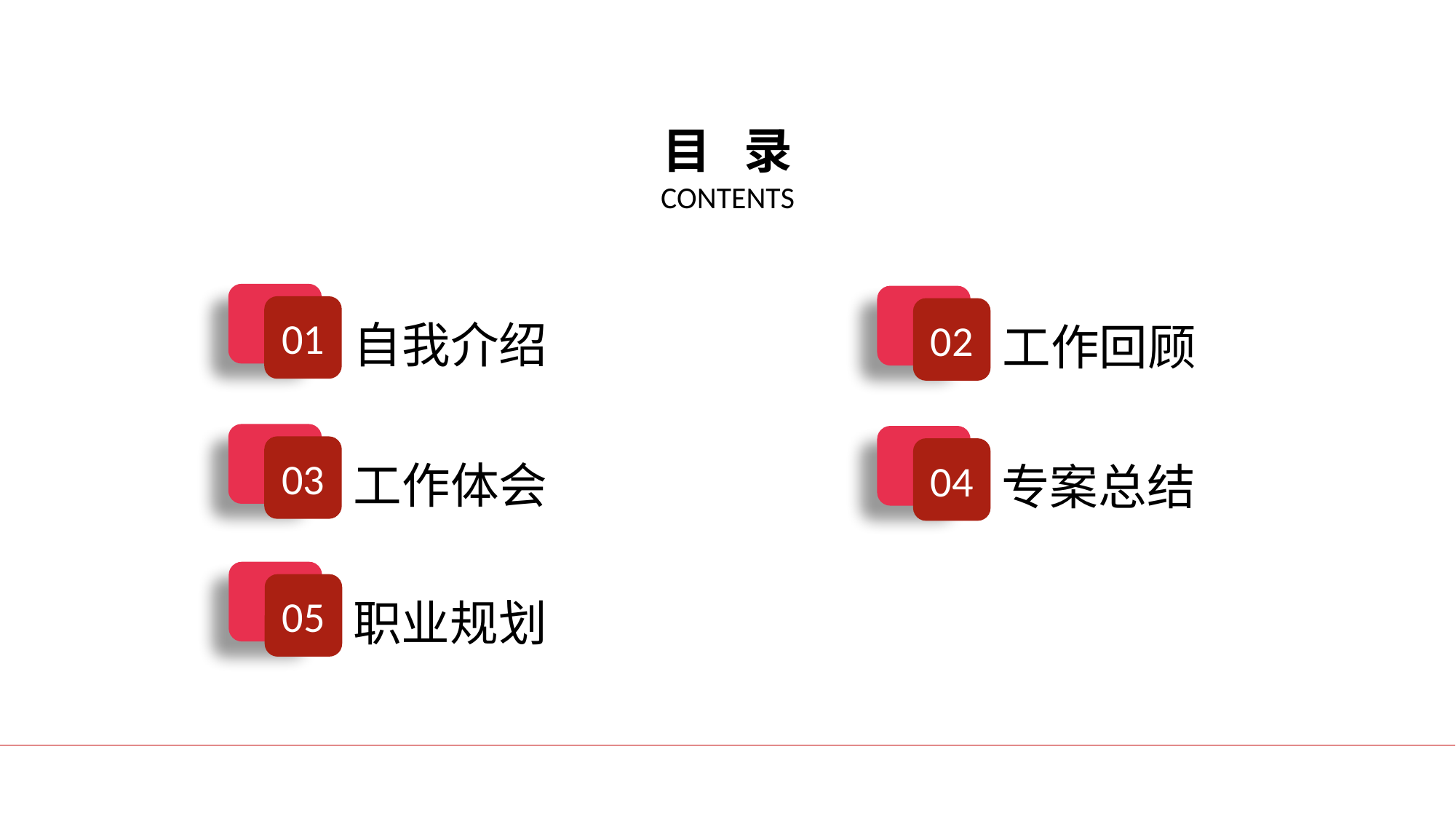

目   录
CONTENTS

01

02
自我介绍
工作回顾

03

04
工作体会
专案总结

05
职业规划